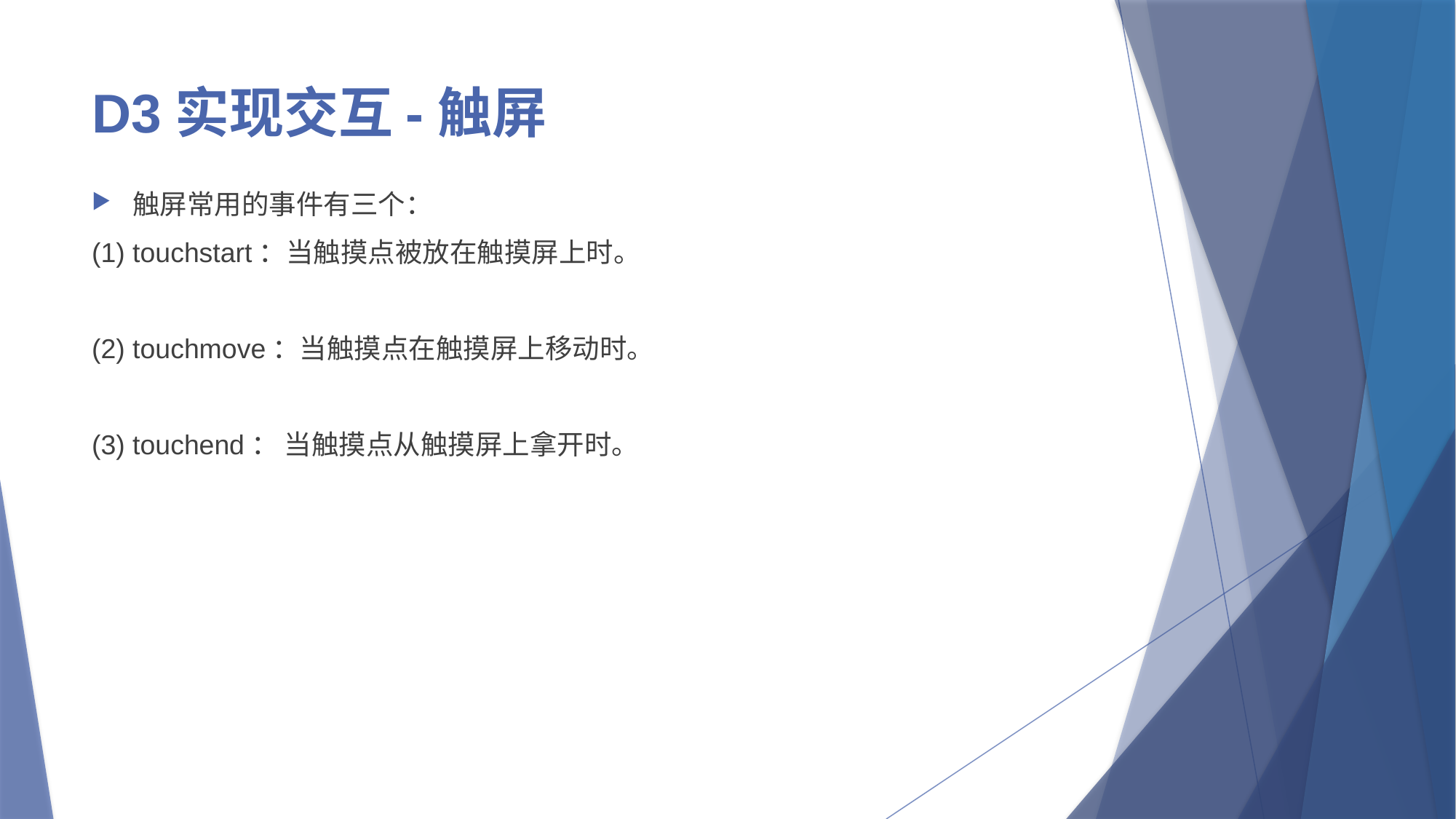

# D3实现交互-触屏
触屏常用的事件有三个：
(1) touchstart：当触摸点被放在触摸屏上时。

(2) touchmove：当触摸点在触摸屏上移动时。

(3) touchend： 当触摸点从触摸屏上拿开时。